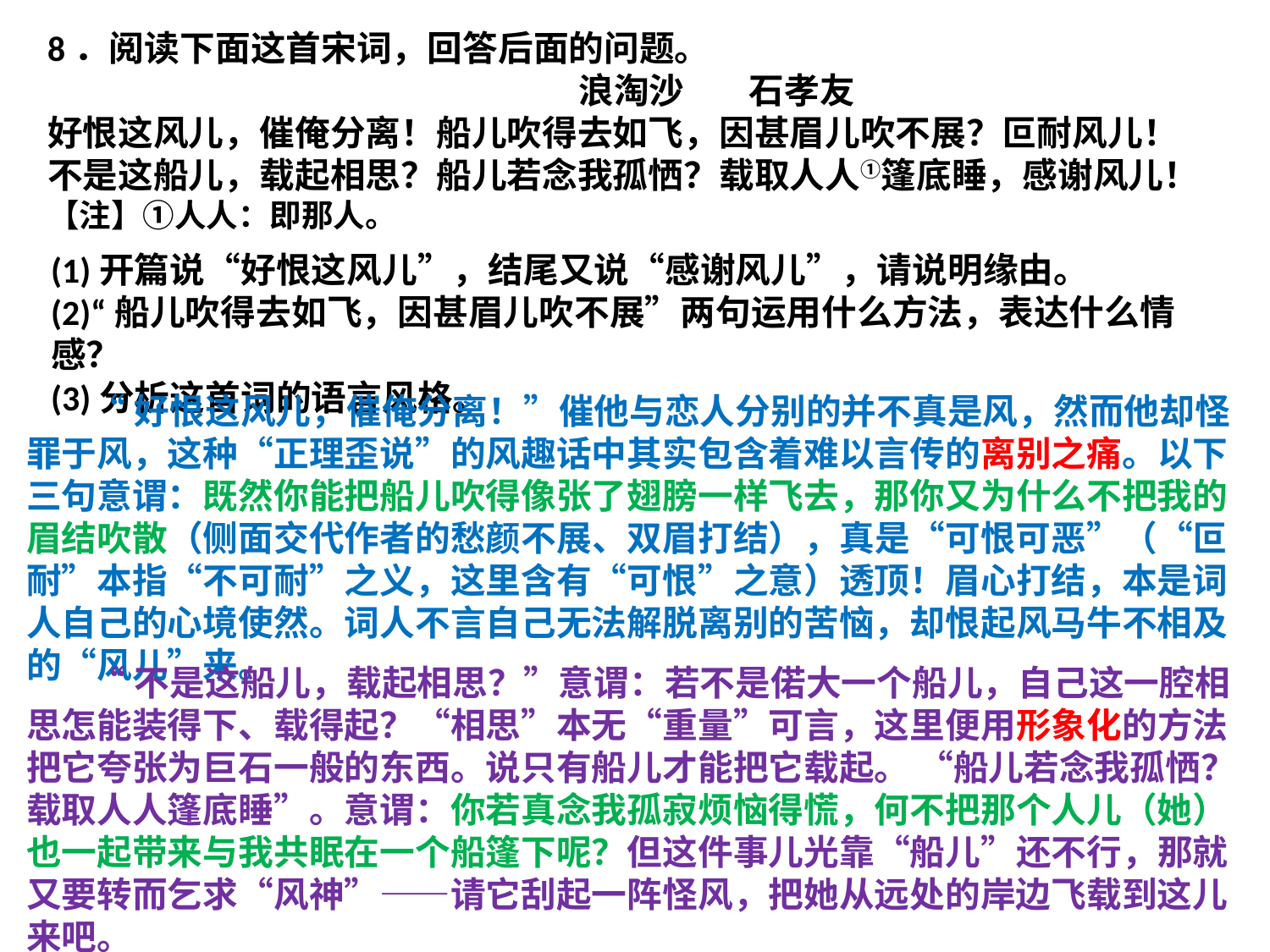

8．阅读下面这首宋词，回答后面的问题。
                                                                 浪淘沙        石孝友
好恨这风儿，催俺分离！船儿吹得去如飞，因甚眉儿吹不展？叵耐风儿！
不是这船儿，载起相思？船儿若念我孤恓？载取人人①篷底睡，感谢风儿！
【注】①人人：即那人。
(1)开篇说“好恨这风儿”，结尾又说“感谢风儿”，请说明缘由。
(2)“船儿吹得去如飞，因甚眉儿吹不展”两句运用什么方法，表达什么情感？
(3)分析这首词的语言风格。
        “好恨这风儿，催俺分离！”催他与恋人分别的并不真是风，然而他却怪罪于风，这种“正理歪说”的风趣话中其实包含着难以言传的离别之痛。以下三句意谓：既然你能把船儿吹得像张了翅膀一样飞去，那你又为什么不把我的眉结吹散（侧面交代作者的愁颜不展、双眉打结），真是“可恨可恶”（“叵耐”本指“不可耐”之义，这里含有“可恨”之意）透顶！眉心打结，本是词人自己的心境使然。词人不言自己无法解脱离别的苦恼，却恨起风马牛不相及的“风儿”来。
        “不是这船儿，载起相思？”意谓：若不是偌大一个船儿，自己这一腔相思怎能装得下、载得起？“相思”本无“重量”可言，这里便用形象化的方法把它夸张为巨石一般的东西。说只有船儿才能把它载起。 “船儿若念我孤恓？载取人人篷底睡”。意谓：你若真念我孤寂烦恼得慌，何不把那个人儿（她）也一起带来与我共眠在一个船篷下呢？但这件事儿光靠“船儿”还不行，那就又要转而乞求“风神”——请它刮起一阵怪风，把她从远处的岸边飞载到这儿来吧。